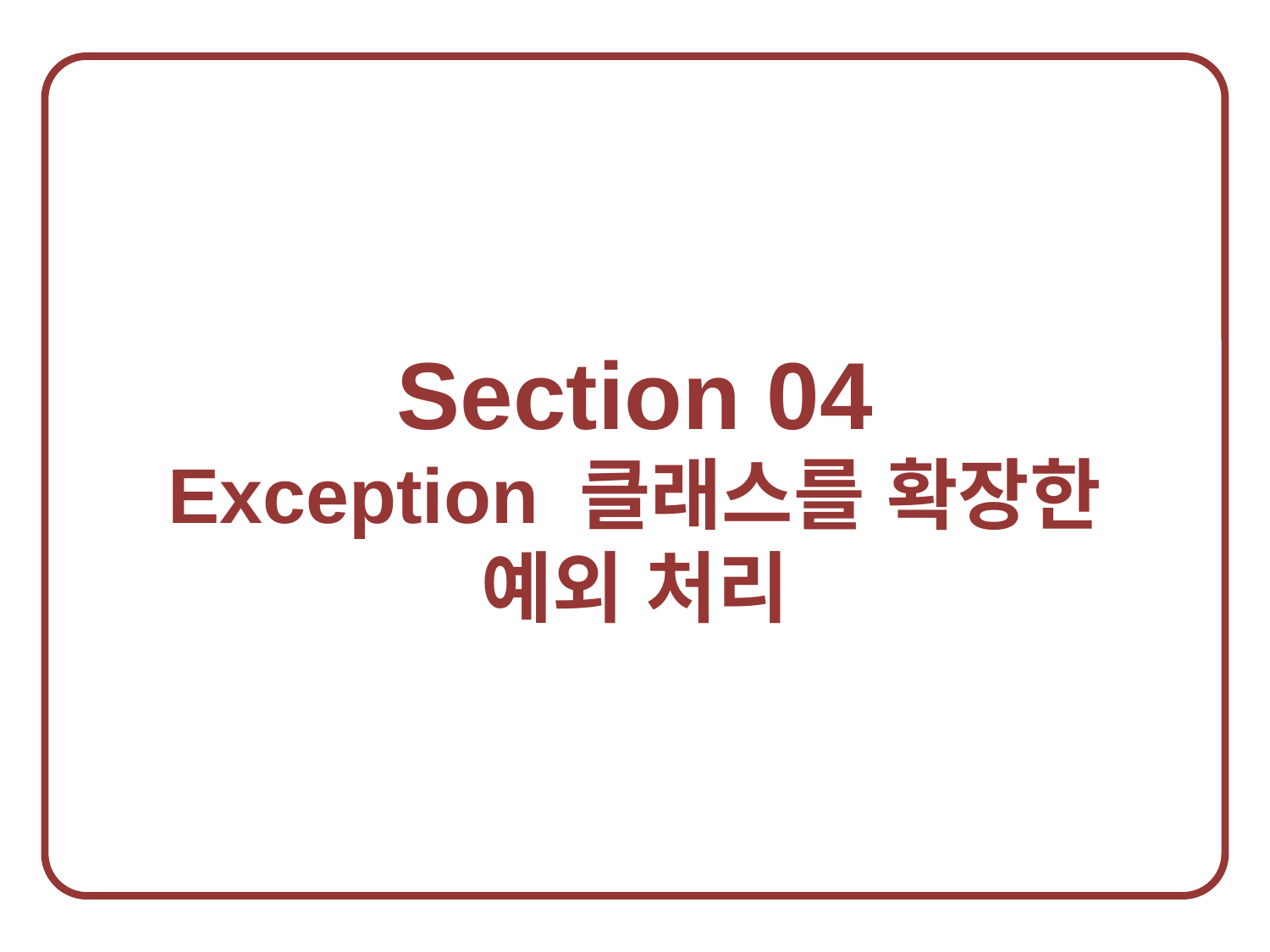

Section 04
Exception 클래스를 확장한 예외 처리